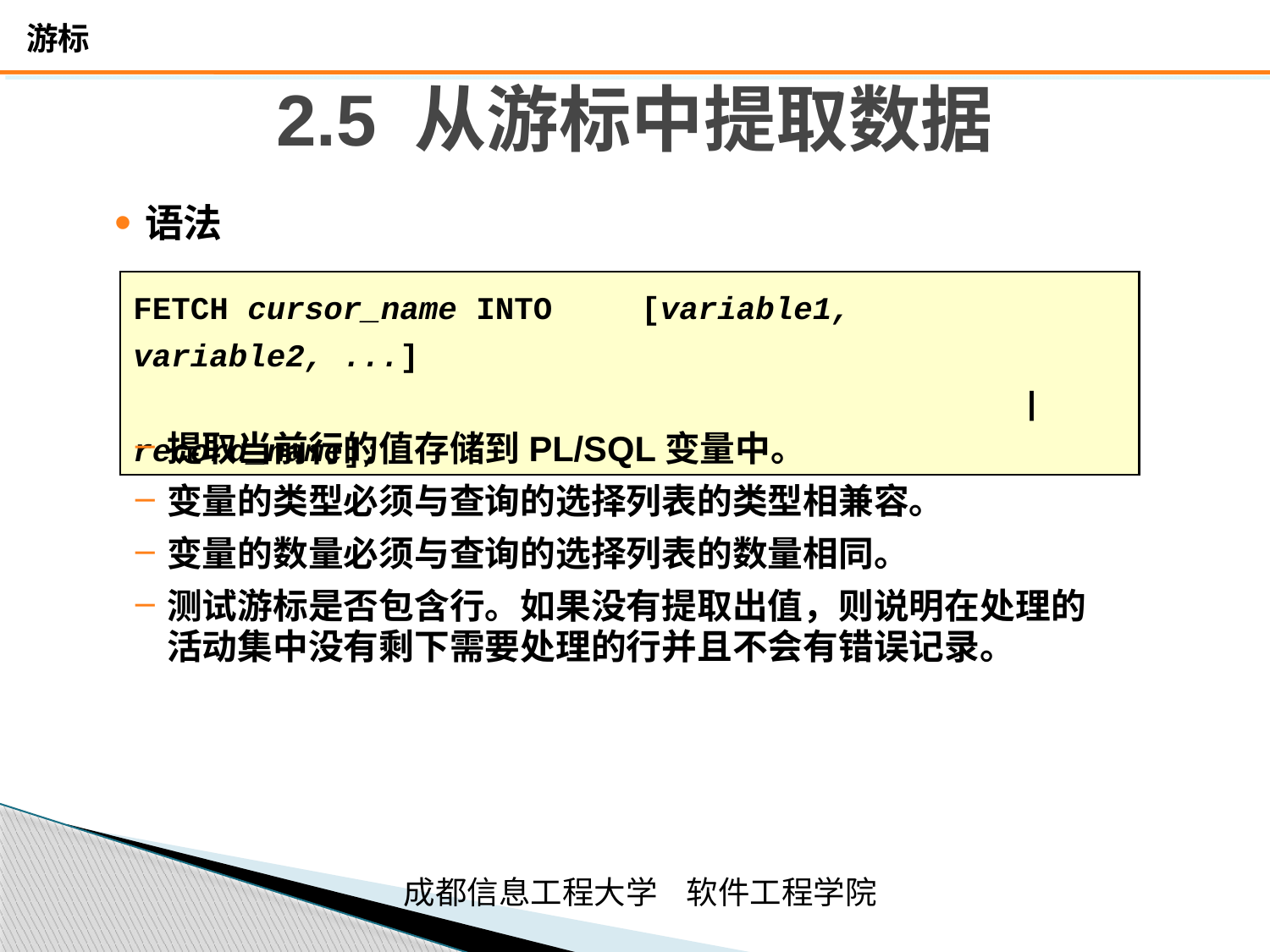

# 2.5 从游标中提取数据
语法
FETCH cursor_name INTO	[variable1, variable2, ...]
									| record_name];

提取当前行的值存储到PL/SQL变量中。
变量的类型必须与查询的选择列表的类型相兼容。
变量的数量必须与查询的选择列表的数量相同。
测试游标是否包含行。如果没有提取出值，则说明在处理的活动集中没有剩下需要处理的行并且不会有错误记录。